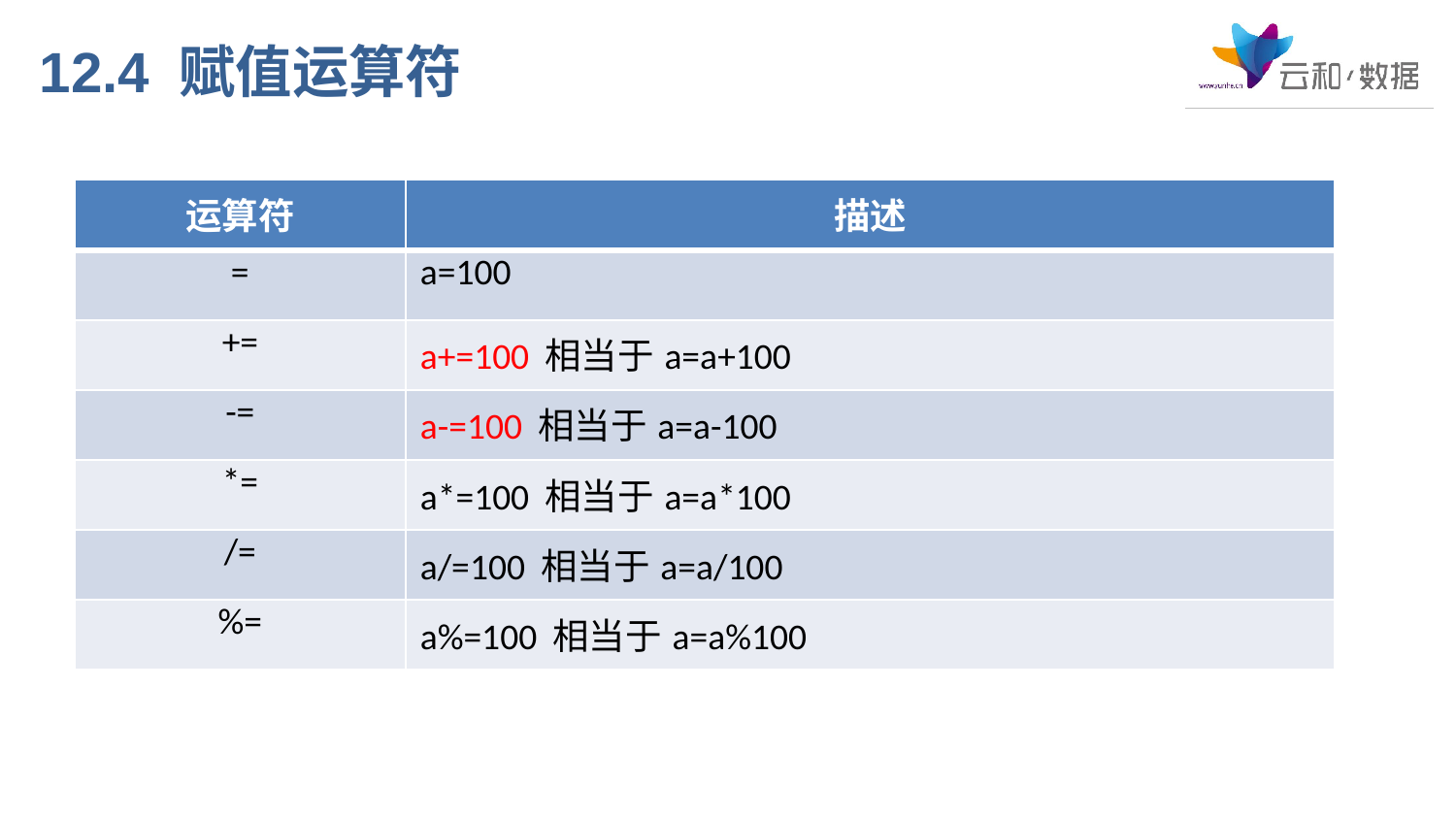

# 12.4 赋值运算符
| 运算符 | 描述 |
| --- | --- |
| = | a=100 |
| += | a+=100 相当于a=a+100 |
| -= | a-=100 相当于a=a-100 |
| \*= | a\*=100 相当于a=a\*100 |
| /= | a/=100 相当于a=a/100 |
| %= | a%=100 相当于a=a%100 |
30